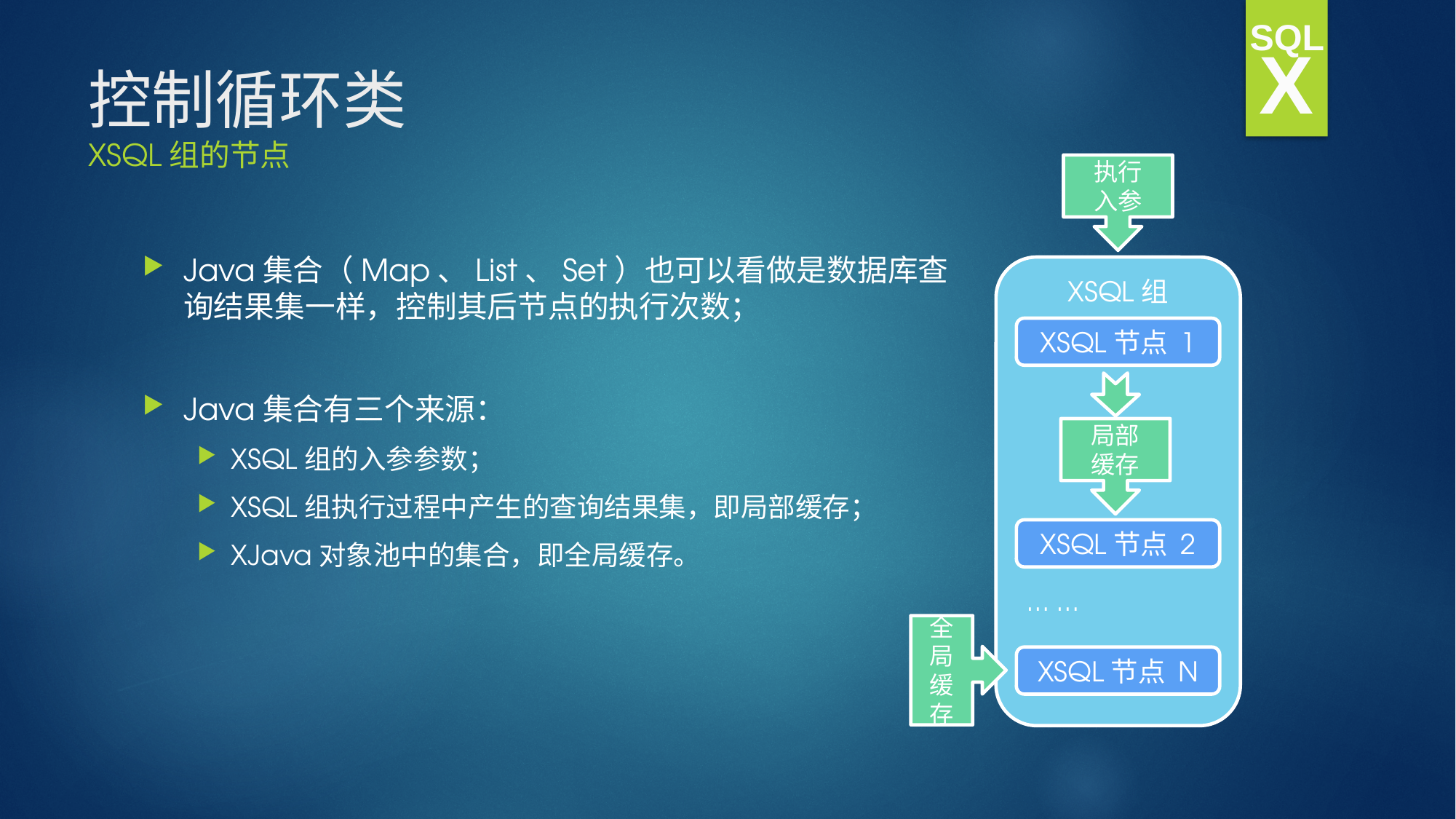

SQL
X
# 控制循环类 XSQL组的节点
执行
入参
Java集合（Map、List、Set）也可以看做是数据库查询结果集一样，控制其后节点的执行次数；

Java集合有三个来源：
XSQL组的入参参数；
XSQL组执行过程中产生的查询结果集，即局部缓存；
XJava对象池中的集合，即全局缓存。

XSQL组
XSQL节点 1

局部
缓存
XSQL节点 2
… …
全局缓存
XSQL节点 N